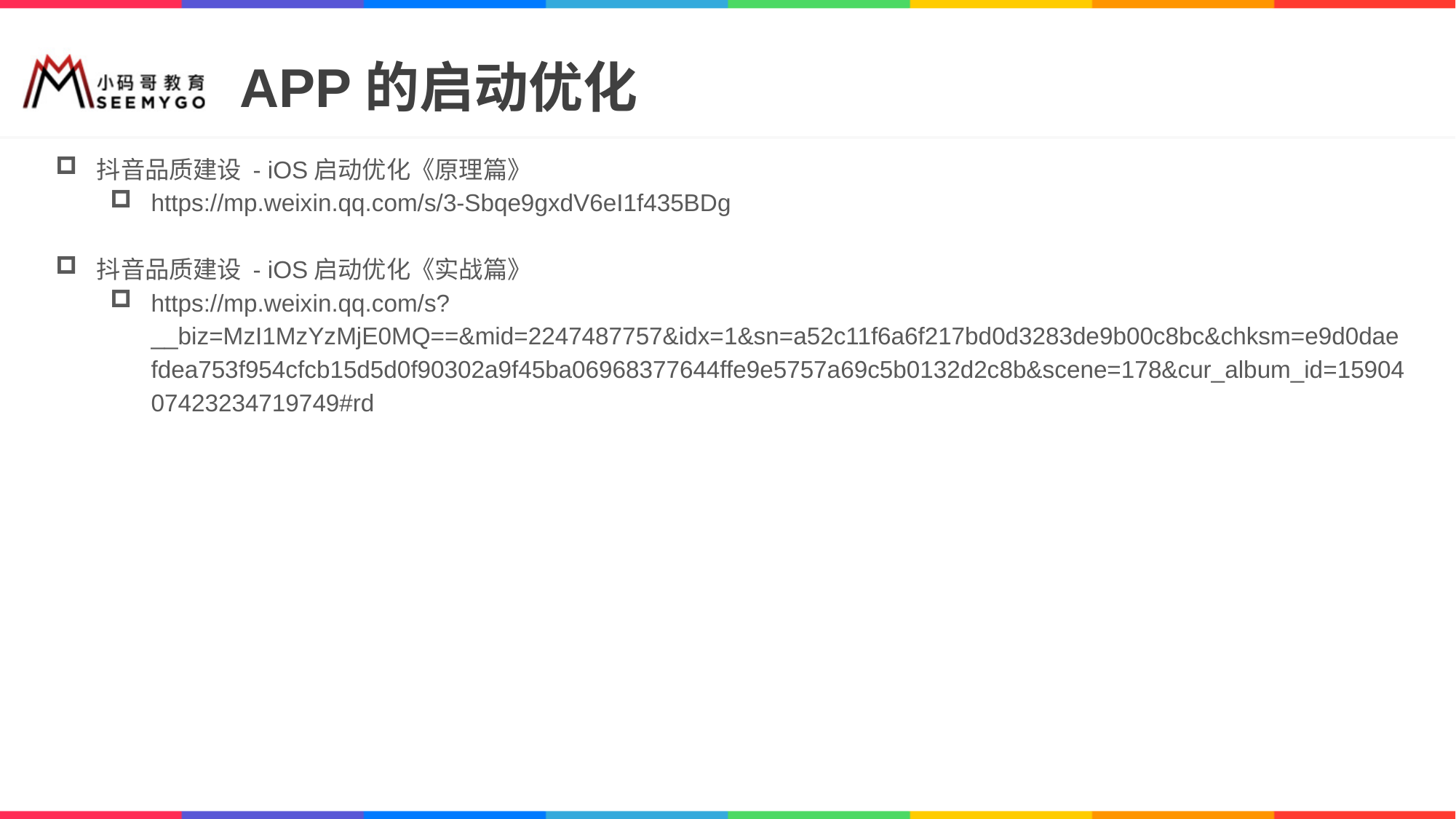

# APP的启动优化
抖音品质建设 - iOS启动优化《原理篇》
https://mp.weixin.qq.com/s/3-Sbqe9gxdV6eI1f435BDg

抖音品质建设 - iOS启动优化《实战篇》
https://mp.weixin.qq.com/s?__biz=MzI1MzYzMjE0MQ==&mid=2247487757&idx=1&sn=a52c11f6a6f217bd0d3283de9b00c8bc&chksm=e9d0daefdea753f954cfcb15d5d0f90302a9f45ba06968377644ffe9e5757a69c5b0132d2c8b&scene=178&cur_album_id=1590407423234719749#rd